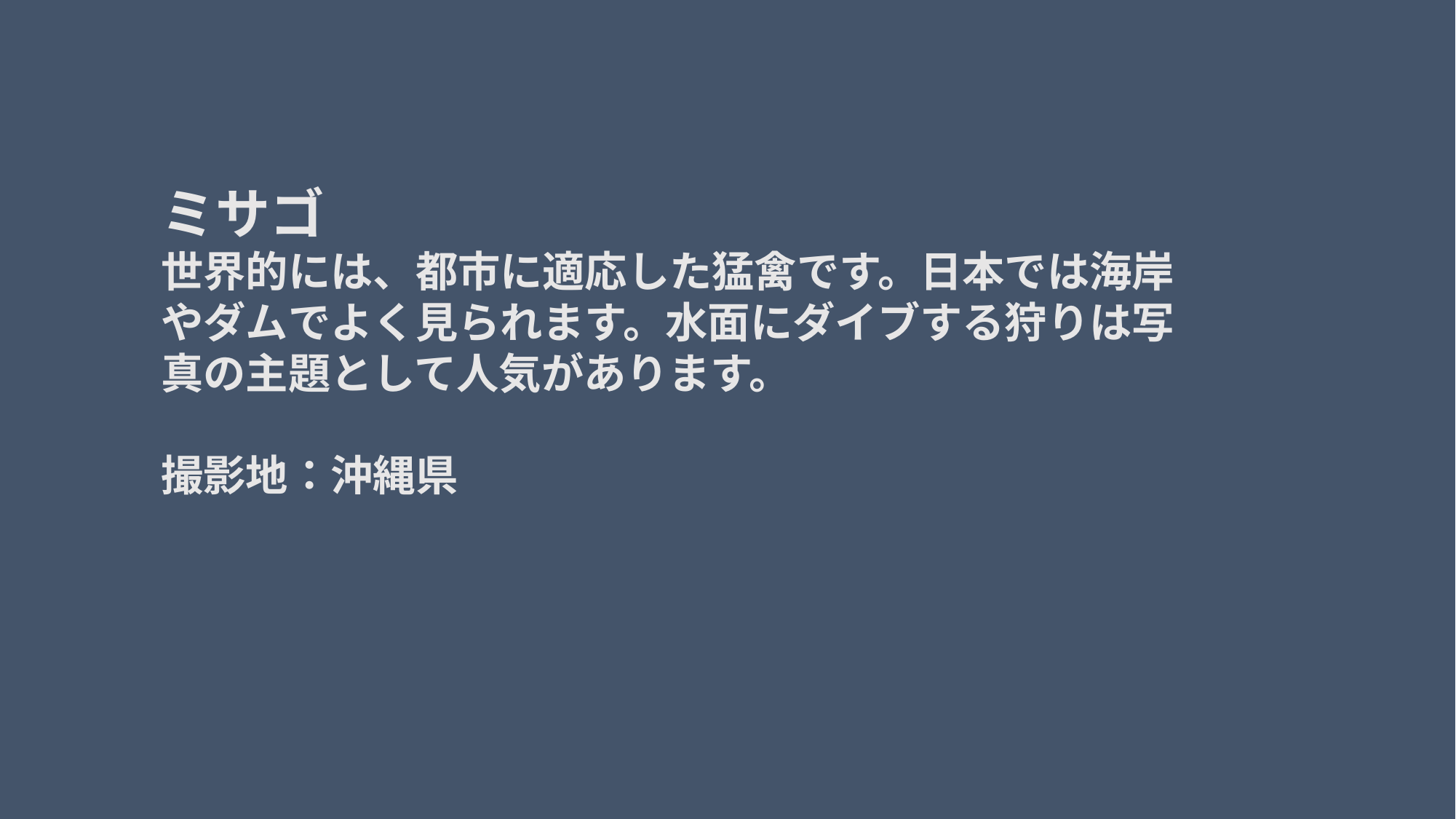

ミサゴ
世界的には、都市に適応した猛禽です。日本では海岸やダムでよく見られます。水面にダイブする狩りは写真の主題として人気があります。

撮影地：沖縄県